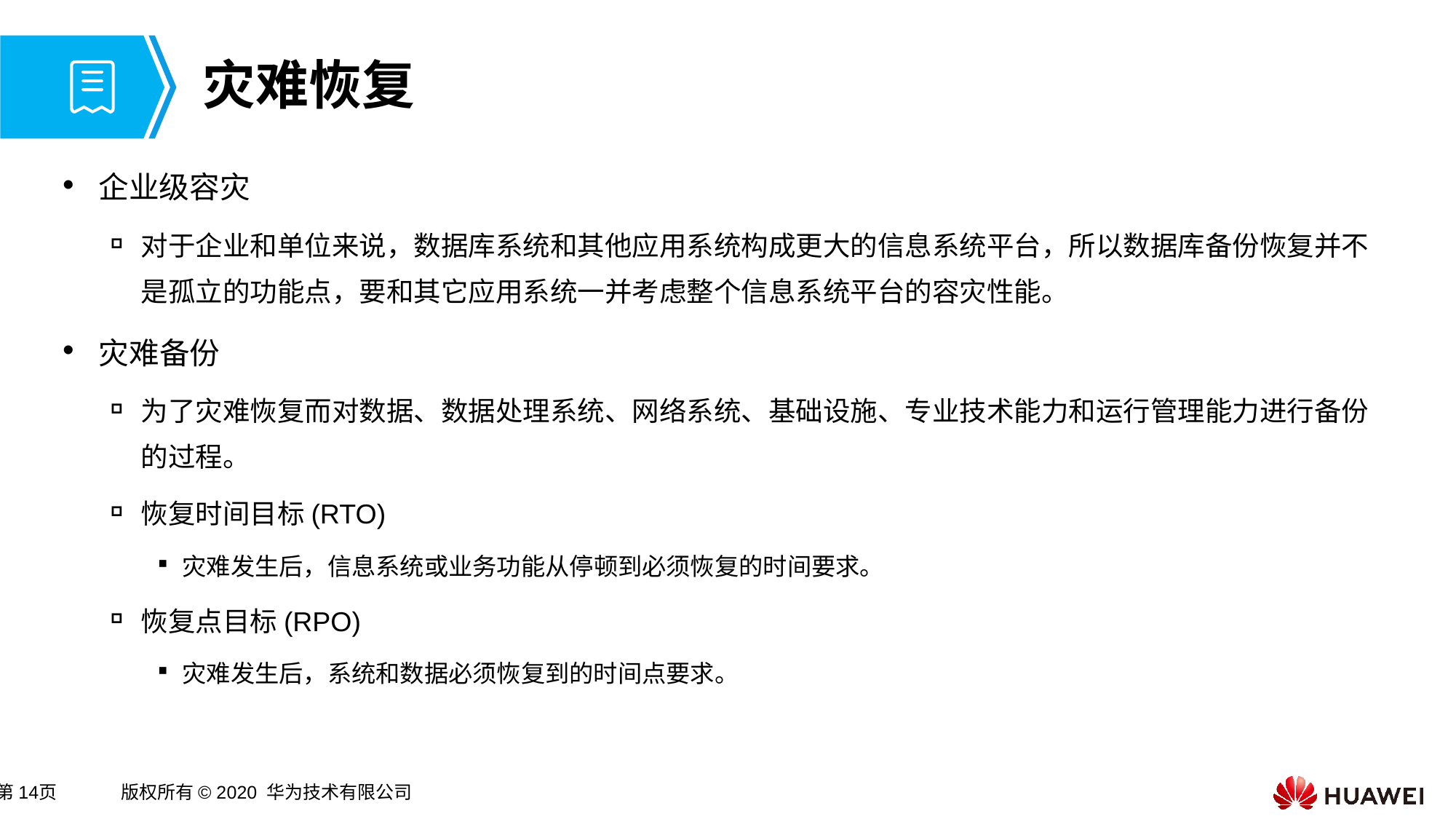

# 灾难恢复
企业级容灾
对于企业和单位来说，数据库系统和其他应用系统构成更大的信息系统平台，所以数据库备份恢复并不是孤立的功能点，要和其它应用系统一并考虑整个信息系统平台的容灾性能。
灾难备份
为了灾难恢复而对数据、数据处理系统、网络系统、基础设施、专业技术能力和运行管理能力进行备份的过程。
恢复时间目标(RTO)
灾难发生后，信息系统或业务功能从停顿到必须恢复的时间要求。
恢复点目标(RPO)
灾难发生后，系统和数据必须恢复到的时间点要求。